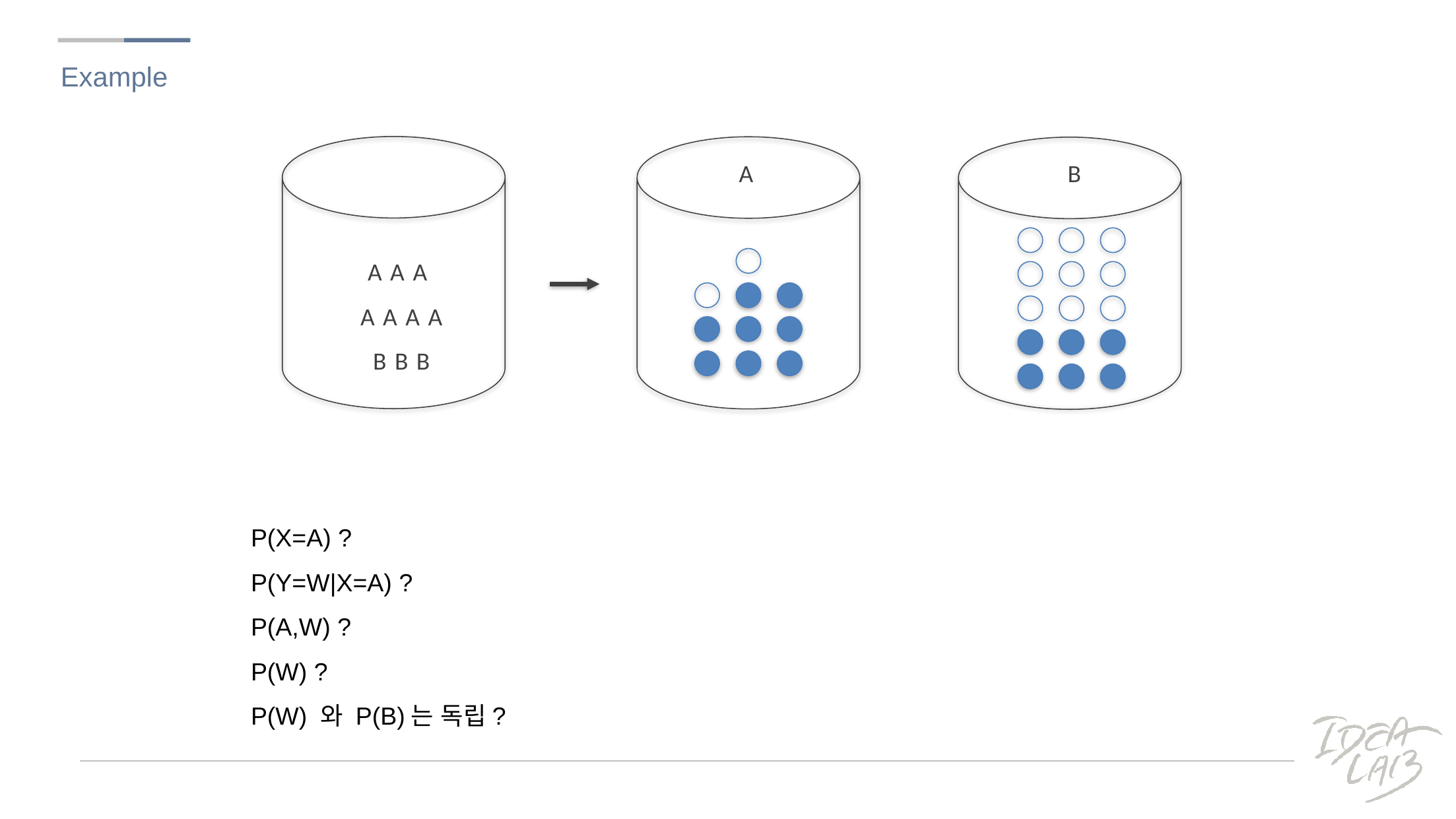

Example

A
B

AAA
AAAA
BBB

P(X=A) ?
P(Y=W|X=A) ?
P(A,W) ?
P(W) ?
P(W) 와 P(B)는 독립?